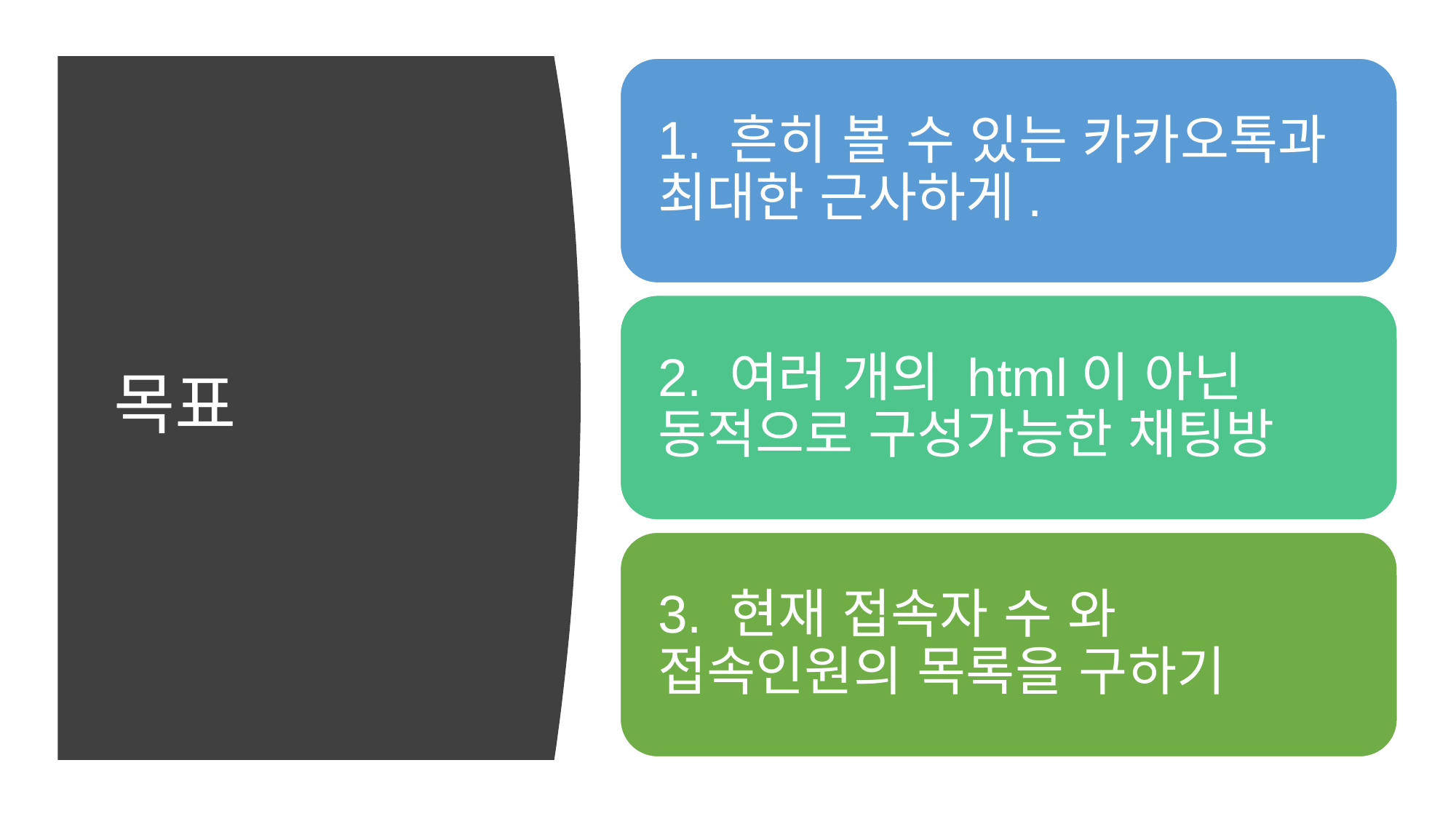

1. 흔히 볼 수 있는 카카오톡과 최대한 근사하게.
2. 여러 개의 html이 아닌 동적으로 구성가능한 채팅방
3. 현재 접속자 수 와 접속인원의 목록을 구하기

# 목표